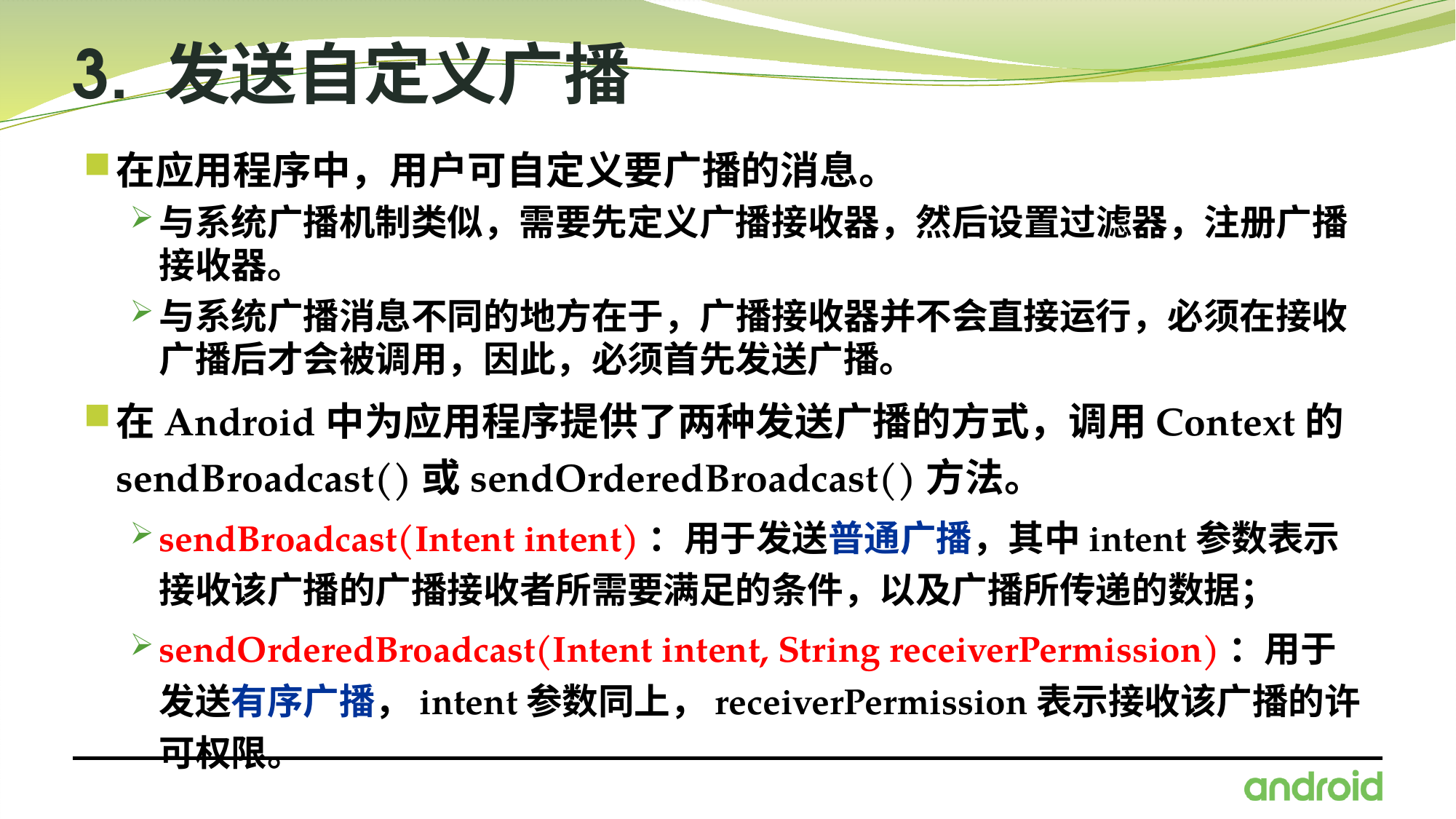

# 3. 发送自定义广播
在应用程序中，用户可自定义要广播的消息。
与系统广播机制类似，需要先定义广播接收器，然后设置过滤器，注册广播接收器。
与系统广播消息不同的地方在于，广播接收器并不会直接运行，必须在接收广播后才会被调用，因此，必须首先发送广播。
在Android中为应用程序提供了两种发送广播的方式，调用Context的sendBroadcast()或sendOrderedBroadcast()方法。
sendBroadcast(Intent intent)：用于发送普通广播，其中intent参数表示接收该广播的广播接收者所需要满足的条件，以及广播所传递的数据；
sendOrderedBroadcast(Intent intent, String receiverPermission)：用于发送有序广播，intent参数同上，receiverPermission表示接收该广播的许可权限。